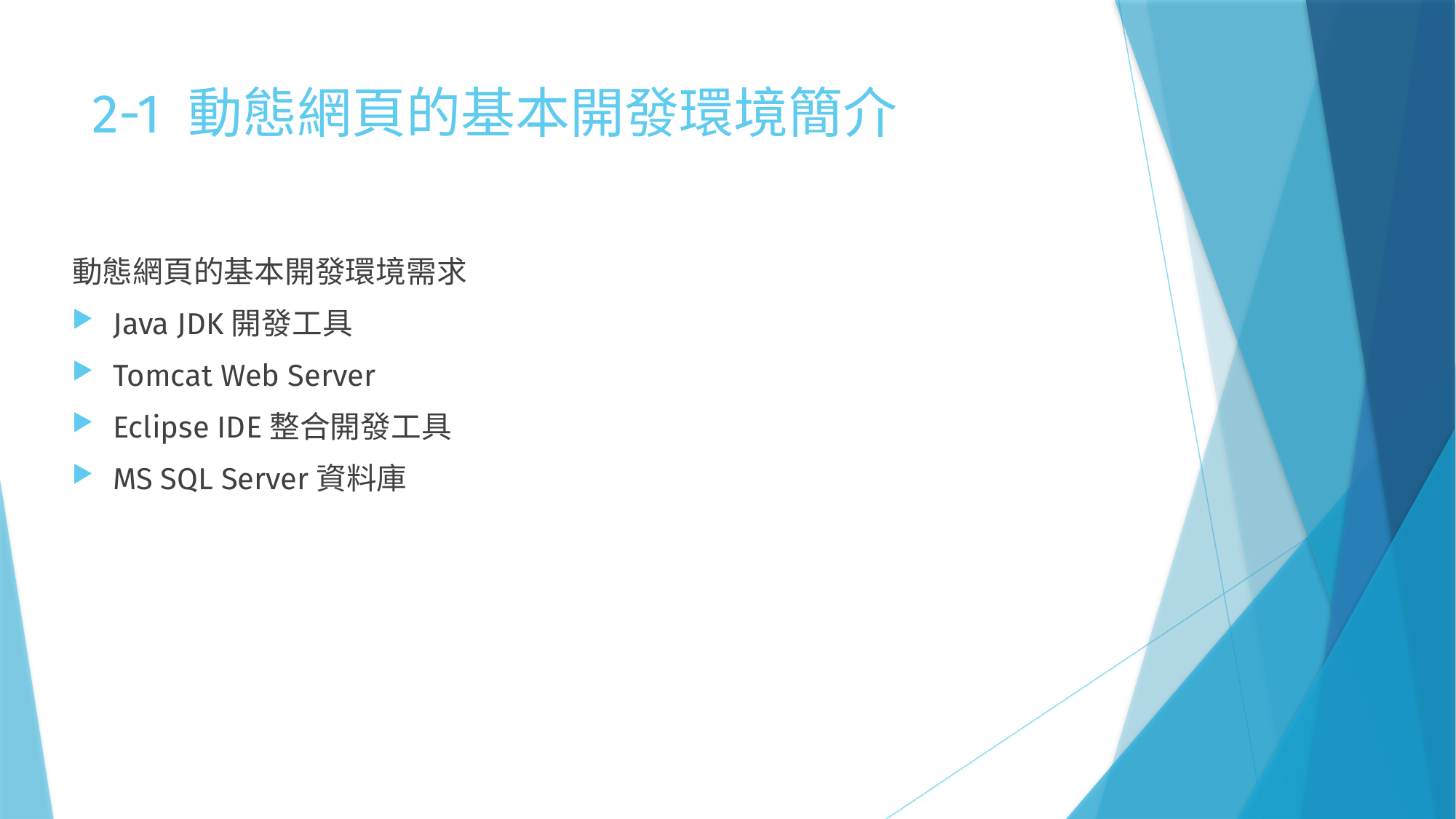

# 2-1 動態網頁的基本開發環境簡介
動態網頁的基本開發環境需求
Java JDK開發工具
Tomcat Web Server
Eclipse IDE整合開發工具
MS SQL Server資料庫